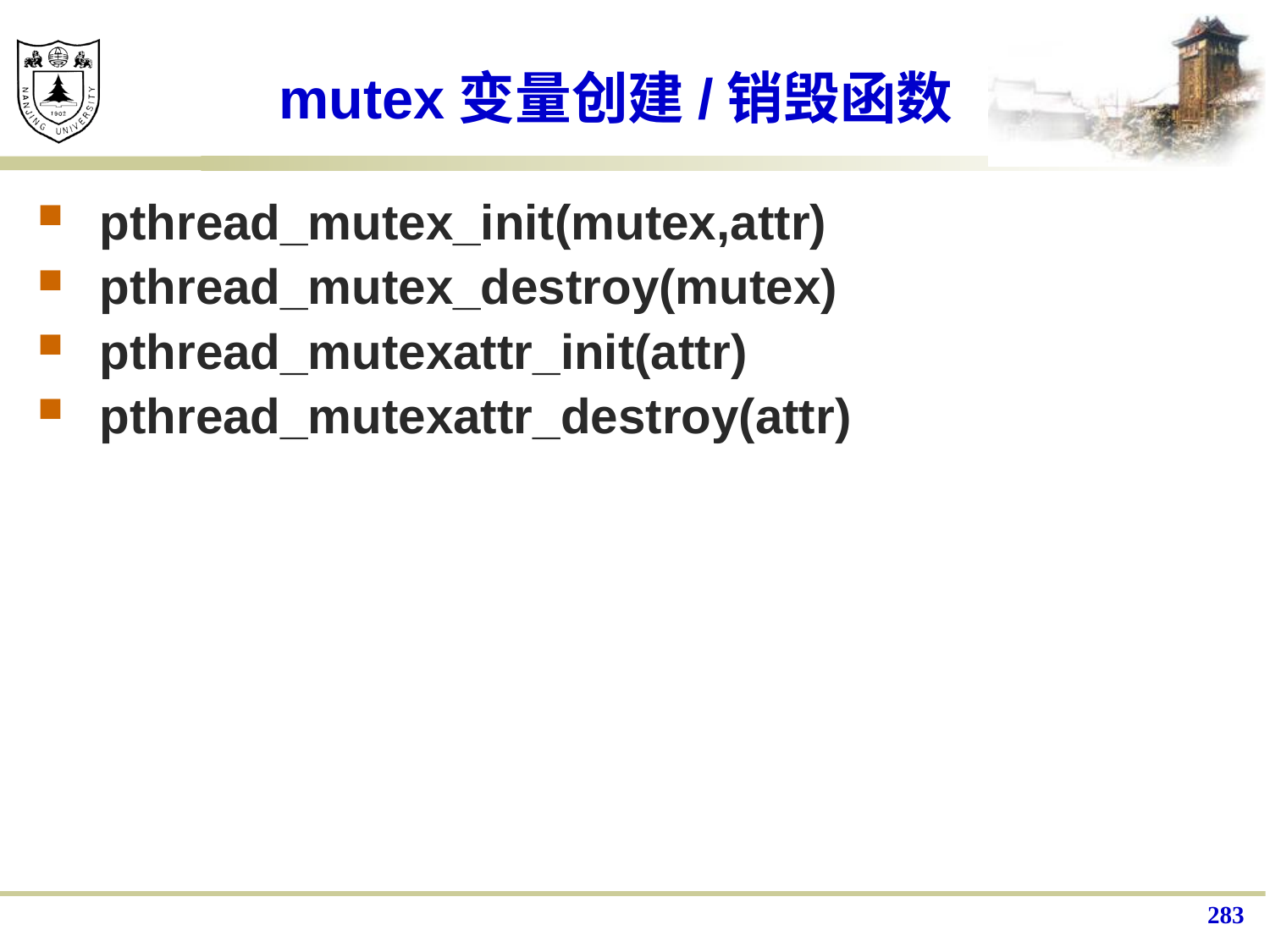

# mutex变量创建/销毁函数
pthread_mutex_init(mutex,attr)
pthread_mutex_destroy(mutex)
pthread_mutexattr_init(attr)
pthread_mutexattr_destroy(attr)
283